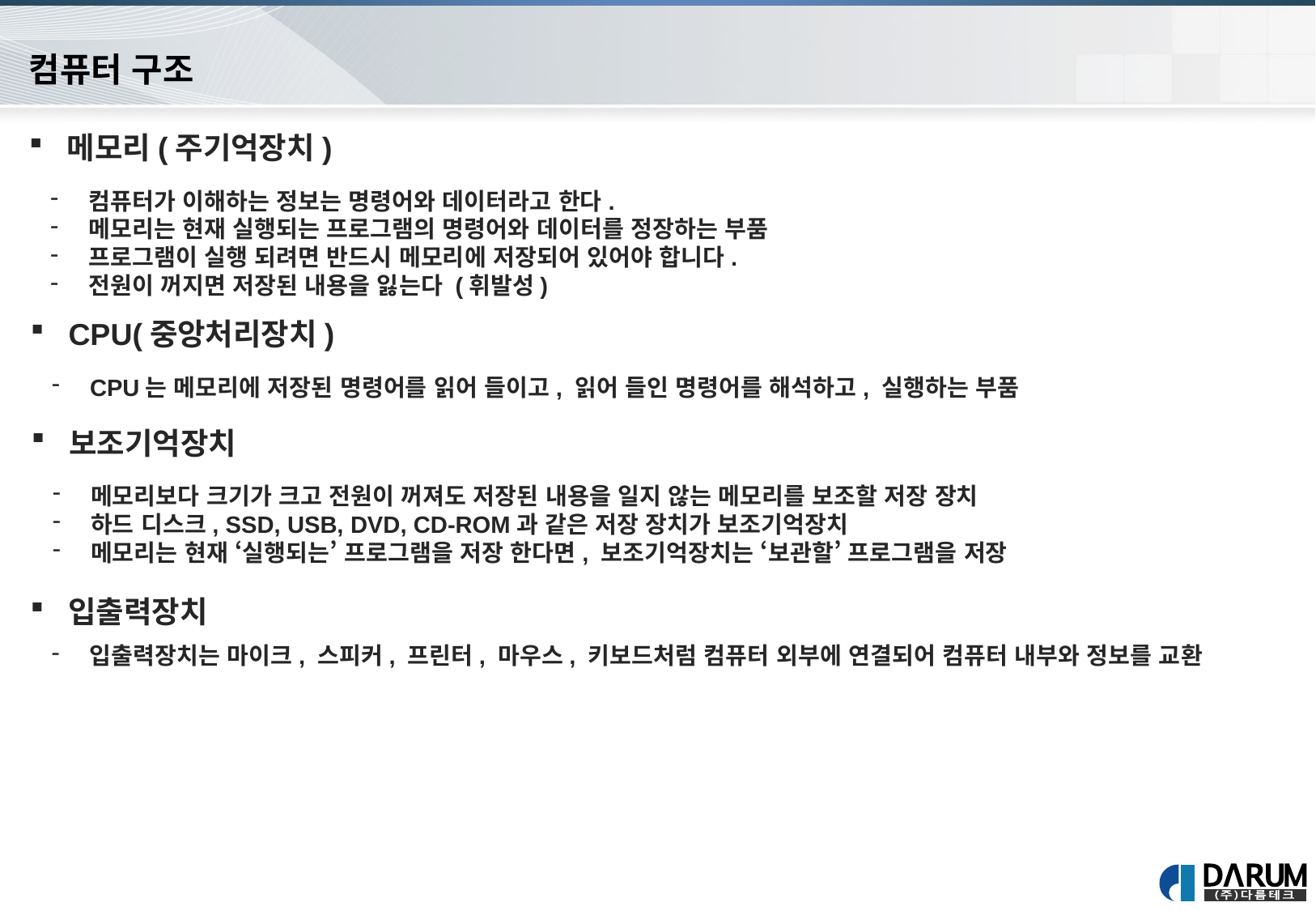

컴퓨터 구조

메모리(주기억장치)
컴퓨터가 이해하는 정보는 명령어와 데이터라고 한다.
메모리는 현재 실행되는 프로그램의 명령어와 데이터를 정장하는 부품
프로그램이 실행 되려면 반드시 메모리에 저장되어 있어야 합니다.
전원이 꺼지면 저장된 내용을 잃는다 (휘발성)
CPU(중앙처리장치)
CPU는 메모리에 저장된 명령어를 읽어 들이고, 읽어 들인 명령어를 해석하고, 실행하는 부품
보조기억장치
메모리보다 크기가 크고 전원이 꺼져도 저장된 내용을 일지 않는 메모리를 보조할 저장 장치
하드 디스크, SSD, USB, DVD, CD-ROM과 같은 저장 장치가 보조기억장치
메모리는 현재 ‘실행되는’ 프로그램을 저장 한다면, 보조기억장치는 ‘보관할’ 프로그램을 저장
입출력장치
입출력장치는 마이크, 스피커, 프린터, 마우스, 키보드처럼 컴퓨터 외부에 연결되어 컴퓨터 내부와 정보를 교환